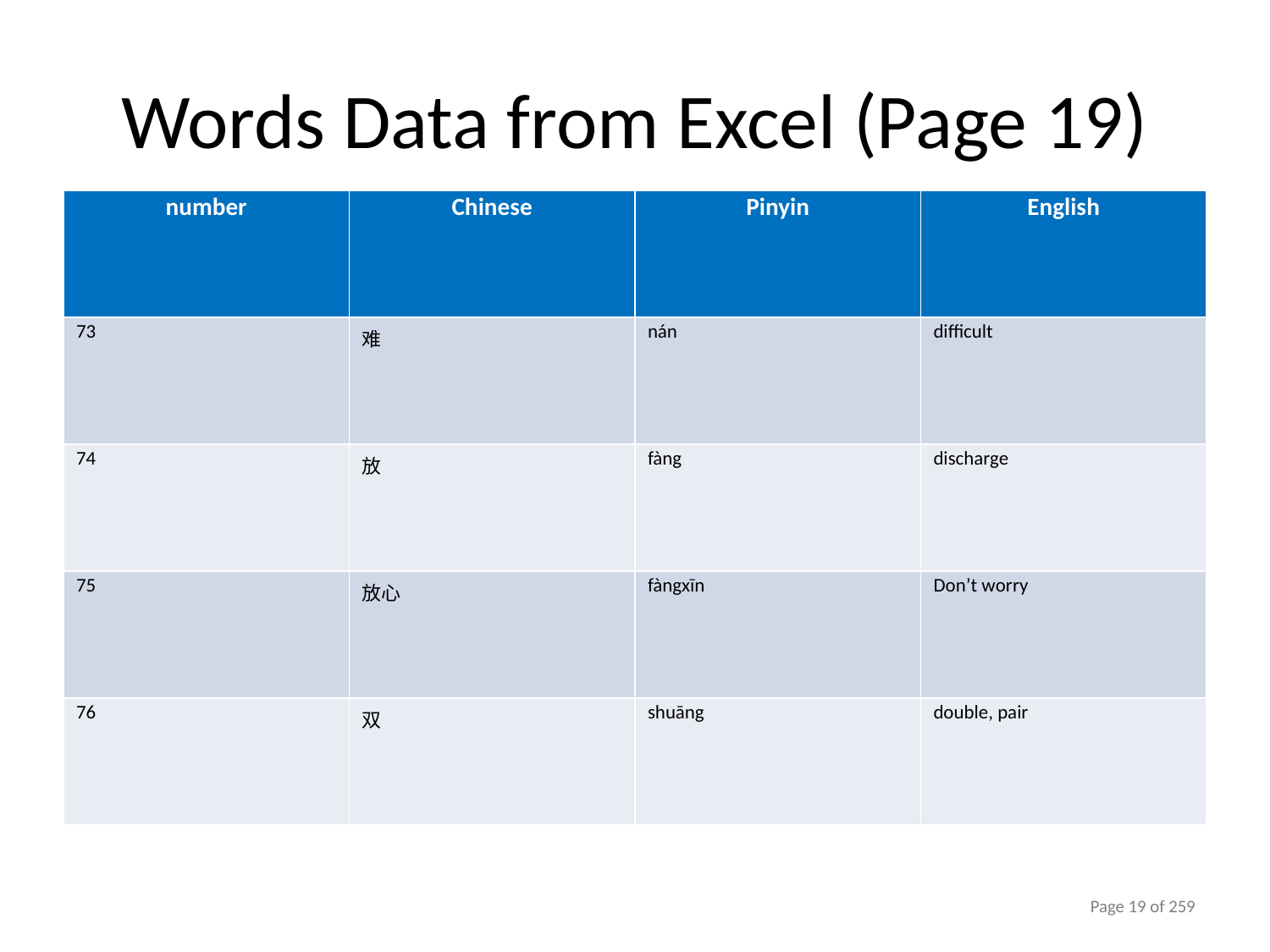

# Words Data from Excel (Page 19)
| number | Chinese | Pinyin | English |
| --- | --- | --- | --- |
| 73 | 难 | nán | difficult |
| 74 | 放 | fàng | discharge |
| 75 | 放心 | fàngxīn | Don’t worry |
| 76 | 双 | shuāng | double, pair |

Page 19 of 259